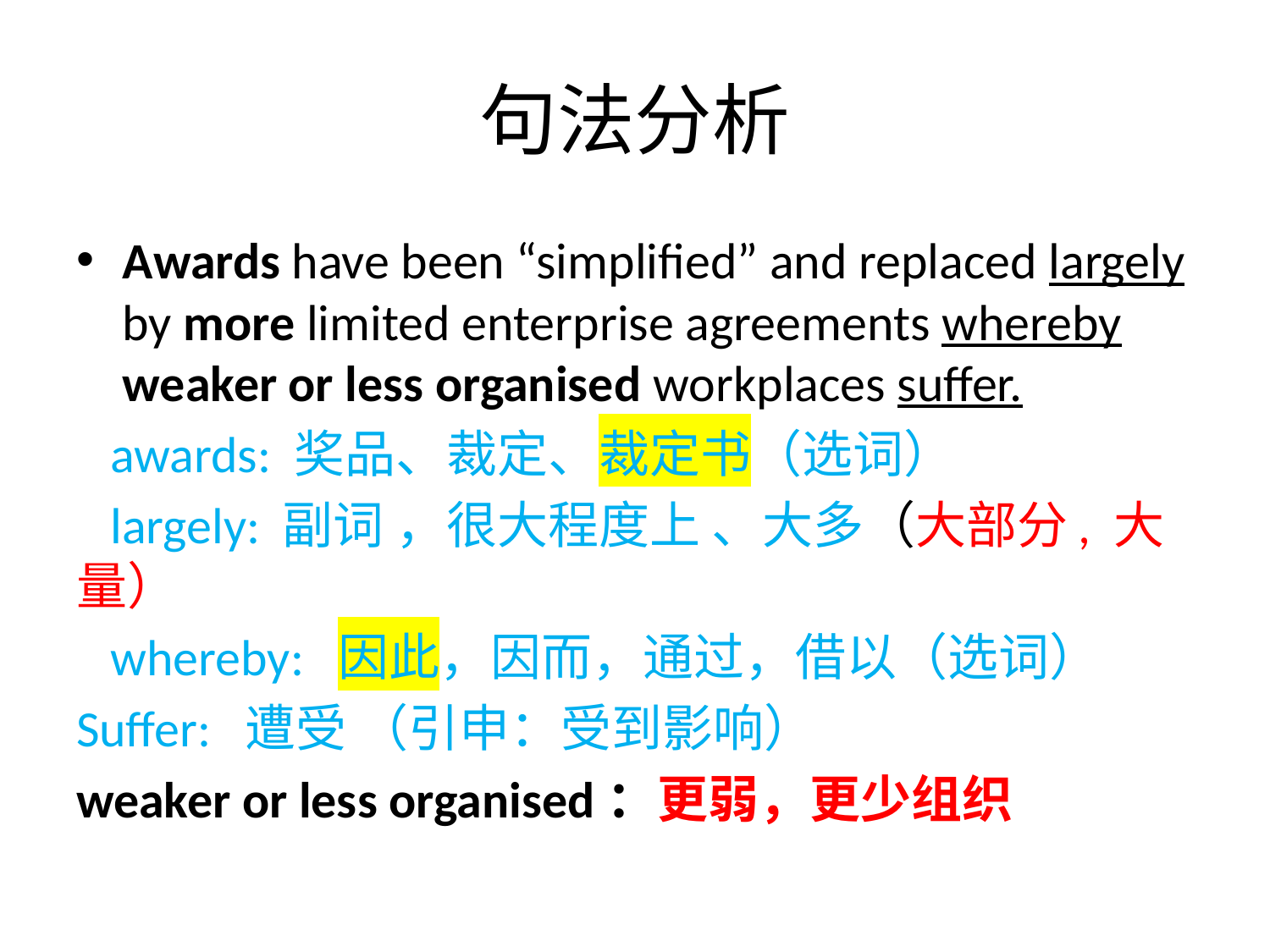

# 句法分析
Awards have been “simplified” and replaced largely by more limited enterprise agreements whereby weaker or less organised workplaces suffer.
   awards: 奖品、裁定、裁定书（选词）
   largely: 副词 ，很大程度上 、大多（大部分, 大量）
   whereby:  因此，因而，通过，借以（选词）
Suffer:  遭受 （引申：受到影响）
weaker or less organised：更弱，更少组织